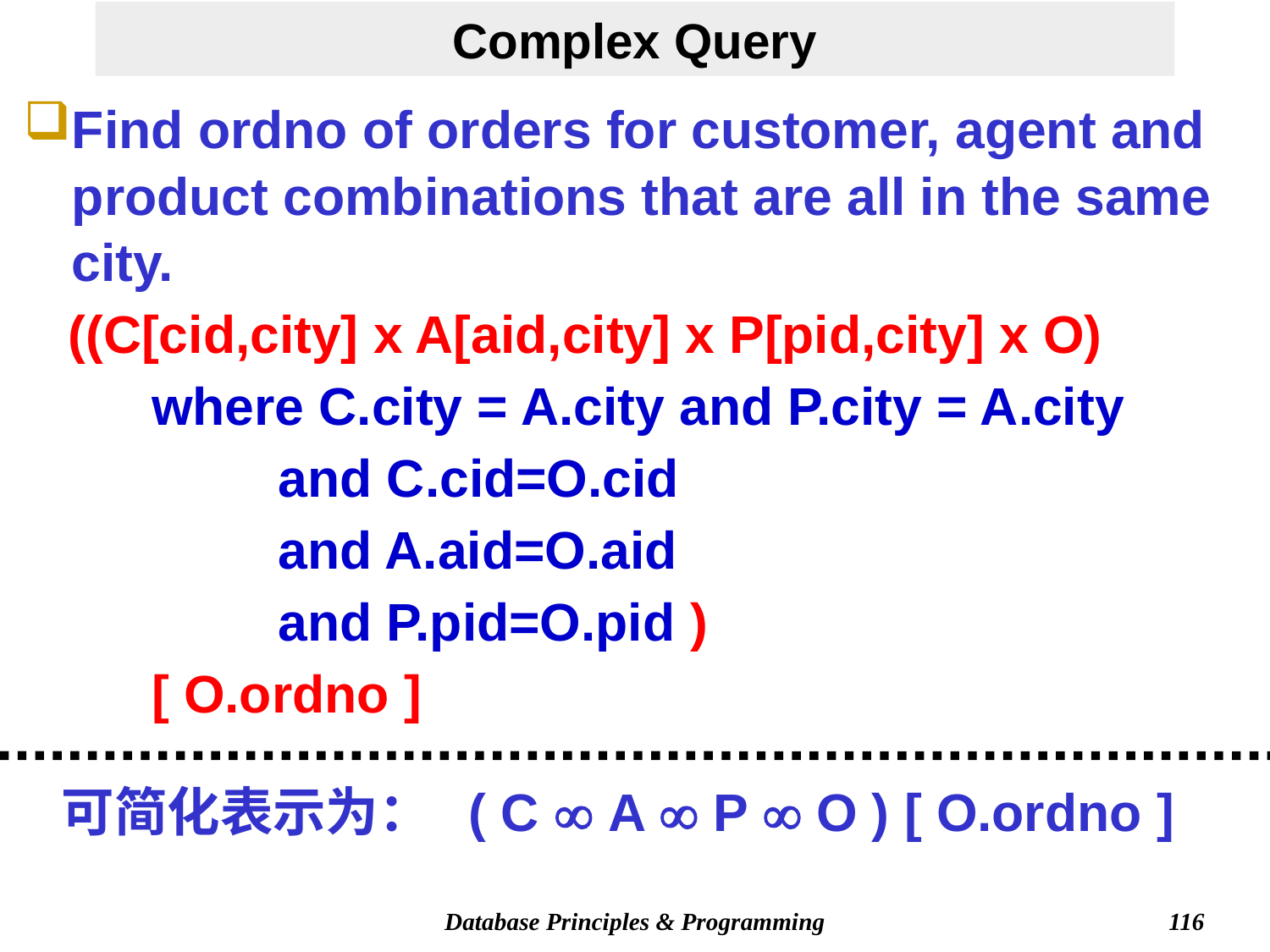

# Complex Query
Find ordno of orders for customer, agent and product combinations that are all in the same city.
   ((C[cid,city] x A[aid,city] x P[pid,city] x O)
	where C.city = A.city and P.city = A.city
and C.cid=O.cid
and A.aid=O.aid
and P.pid=O.pid )
	[ O.ordno ]

   可简化表示为：  ( C ∞ A ∞ P ∞ O ) [ O.ordno ]

Database Principles & Programming
116